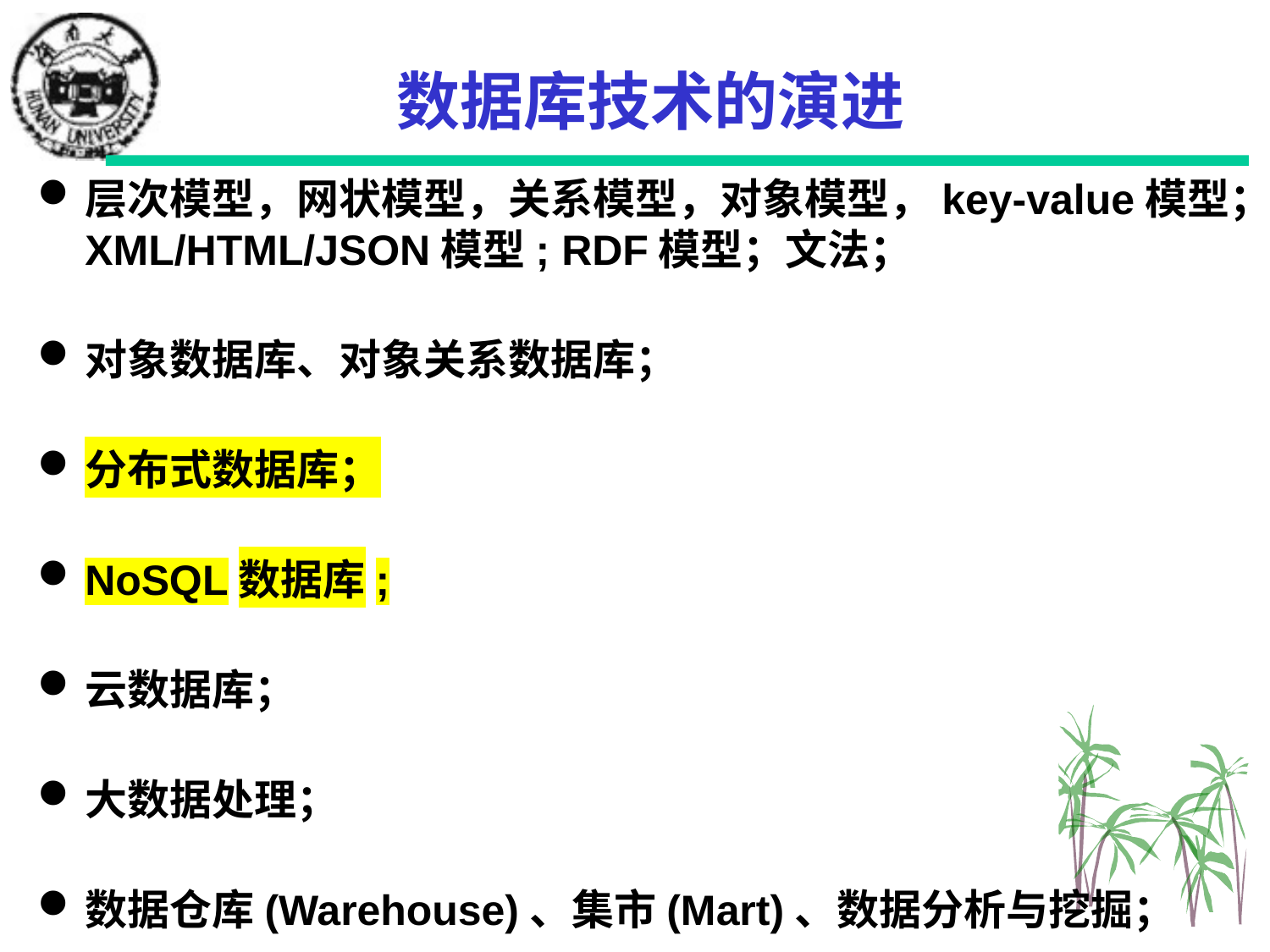

# 数据库技术的演进
层次模型，网状模型，关系模型，对象模型，key-value模型；XML/HTML/JSON模型; RDF模型；文法；

对象数据库、对象关系数据库；

分布式数据库；

NoSQL数据库;

云数据库；

大数据处理；

数据仓库(Warehouse)、集市(Mart)、数据分析与挖掘；